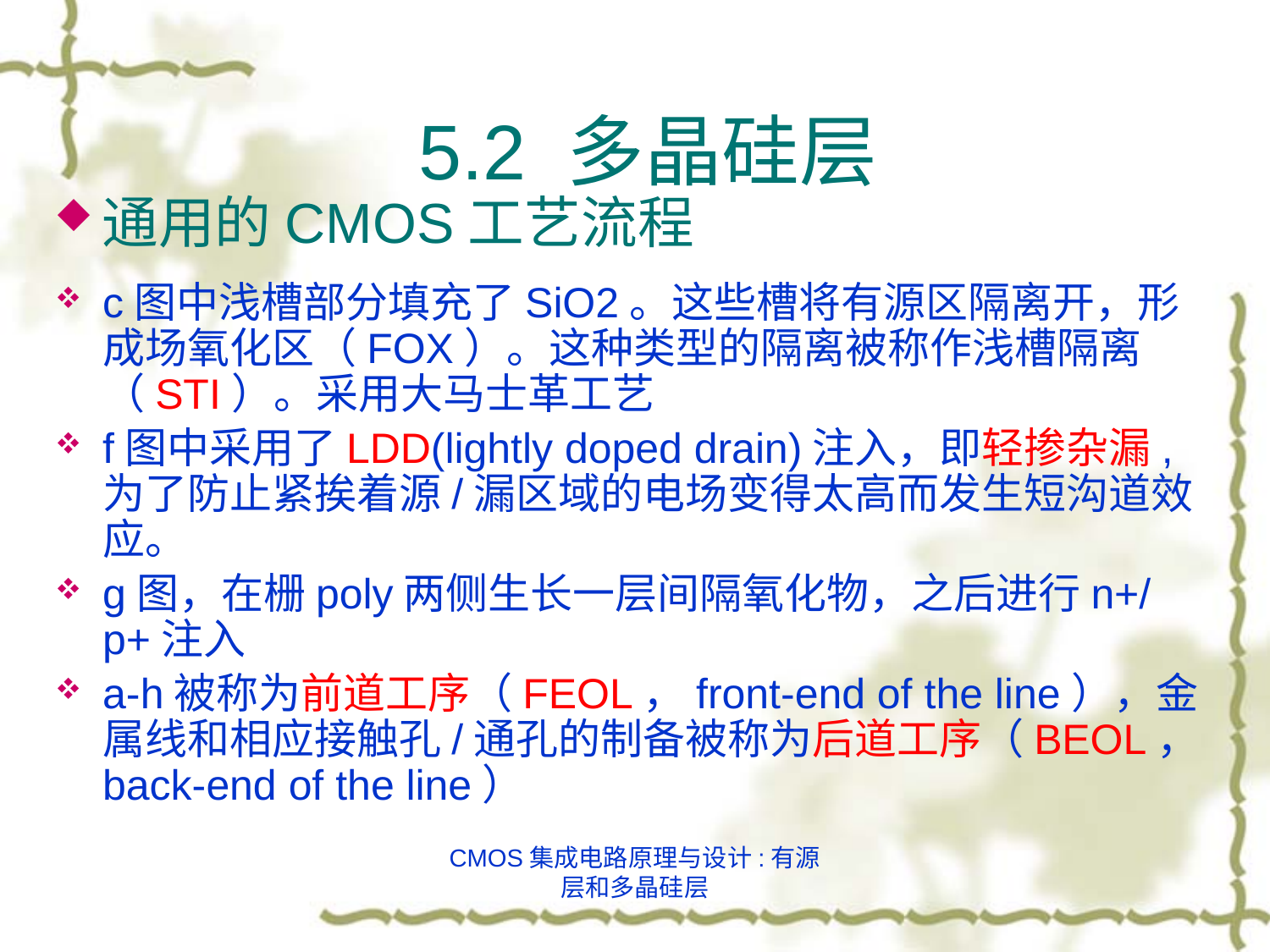

5.2 多晶硅层
通用的CMOS工艺流程

c图中浅槽部分填充了SiO2。这些槽将有源区隔离开，形成场氧化区（FOX）。这种类型的隔离被称作浅槽隔离（STI）。采用大马士革工艺
f图中采用了LDD(lightly doped drain)注入，即轻掺杂漏,为了防止紧挨着源/漏区域的电场变得太高而发生短沟道效应。
g图，在栅poly两侧生长一层间隔氧化物，之后进行n+/p+注入
a-h被称为前道工序（FEOL，front-end of the line），金属线和相应接触孔/通孔的制备被称为后道工序（BEOL，back-end of the line）
CMOS集成电路原理与设计:有源层和多晶硅层
14